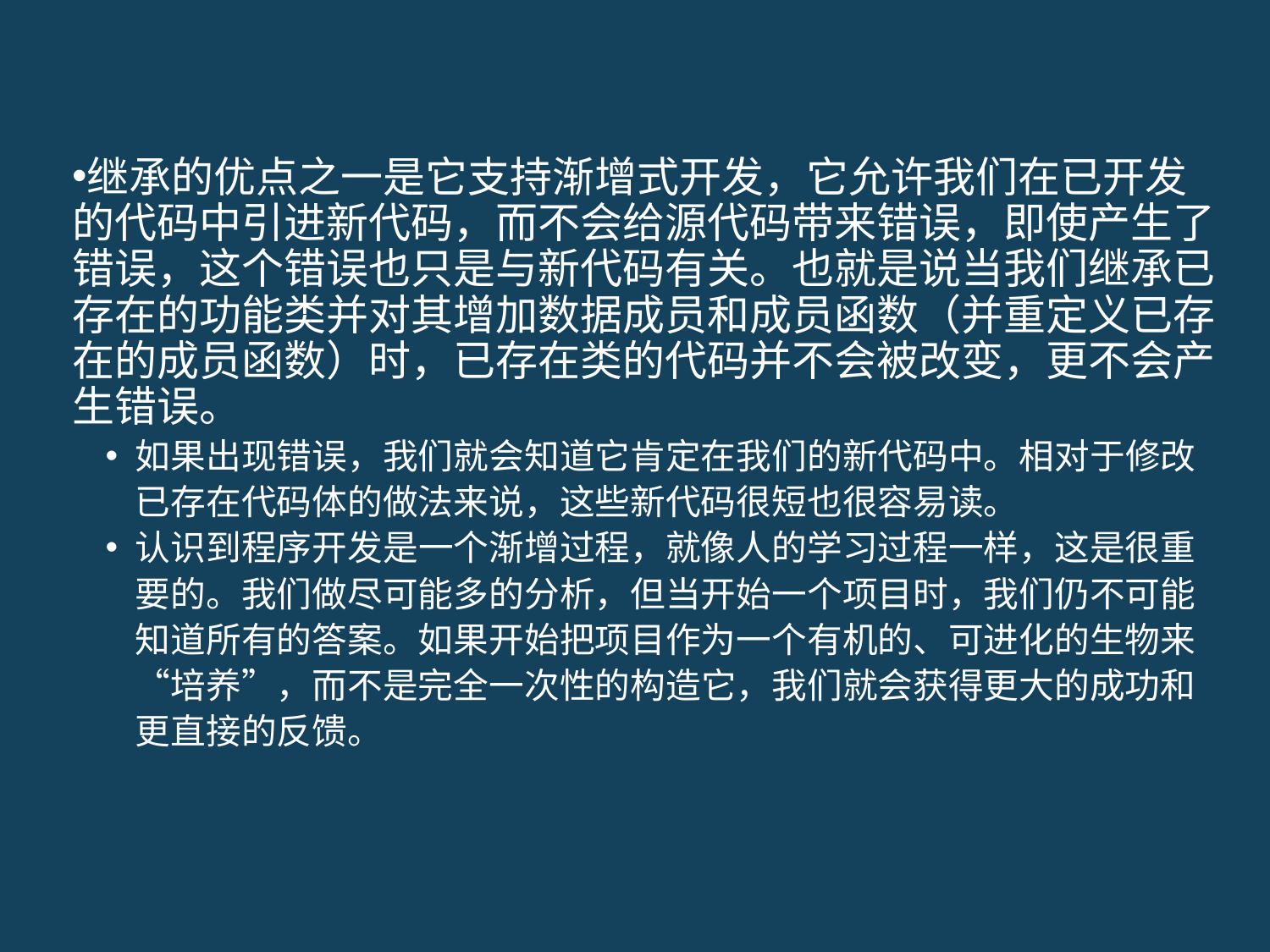

继承的优点之一是它支持渐增式开发，它允许我们在已开发的代码中引进新代码，而不会给源代码带来错误，即使产生了错误，这个错误也只是与新代码有关。也就是说当我们继承已存在的功能类并对其增加数据成员和成员函数（并重定义已存在的成员函数）时，已存在类的代码并不会被改变，更不会产生错误。
如果出现错误，我们就会知道它肯定在我们的新代码中。相对于修改已存在代码体的做法来说，这些新代码很短也很容易读。
认识到程序开发是一个渐增过程，就像人的学习过程一样，这是很重要的。我们做尽可能多的分析，但当开始一个项目时，我们仍不可能知道所有的答案。如果开始把项目作为一个有机的、可进化的生物来“培养”，而不是完全一次性的构造它，我们就会获得更大的成功和更直接的反馈。